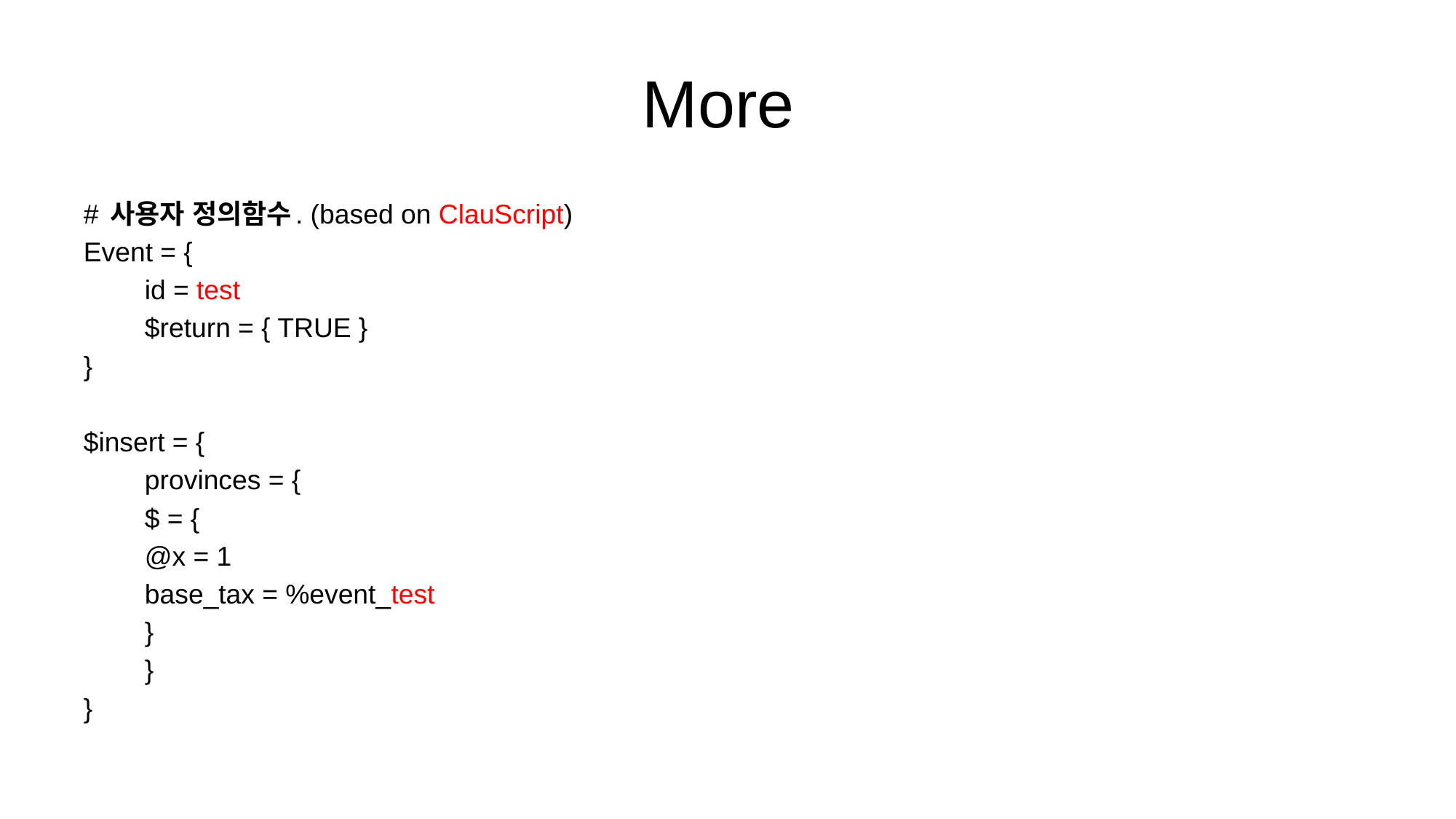

# More
# 사용자 정의함수. (based on ClauScript)
Event = {
	id = test
	$return = { TRUE }
}

$insert = {
	provinces = {
		$ = {
			@x = 1
			base_tax = %event_test
		}
	}
}